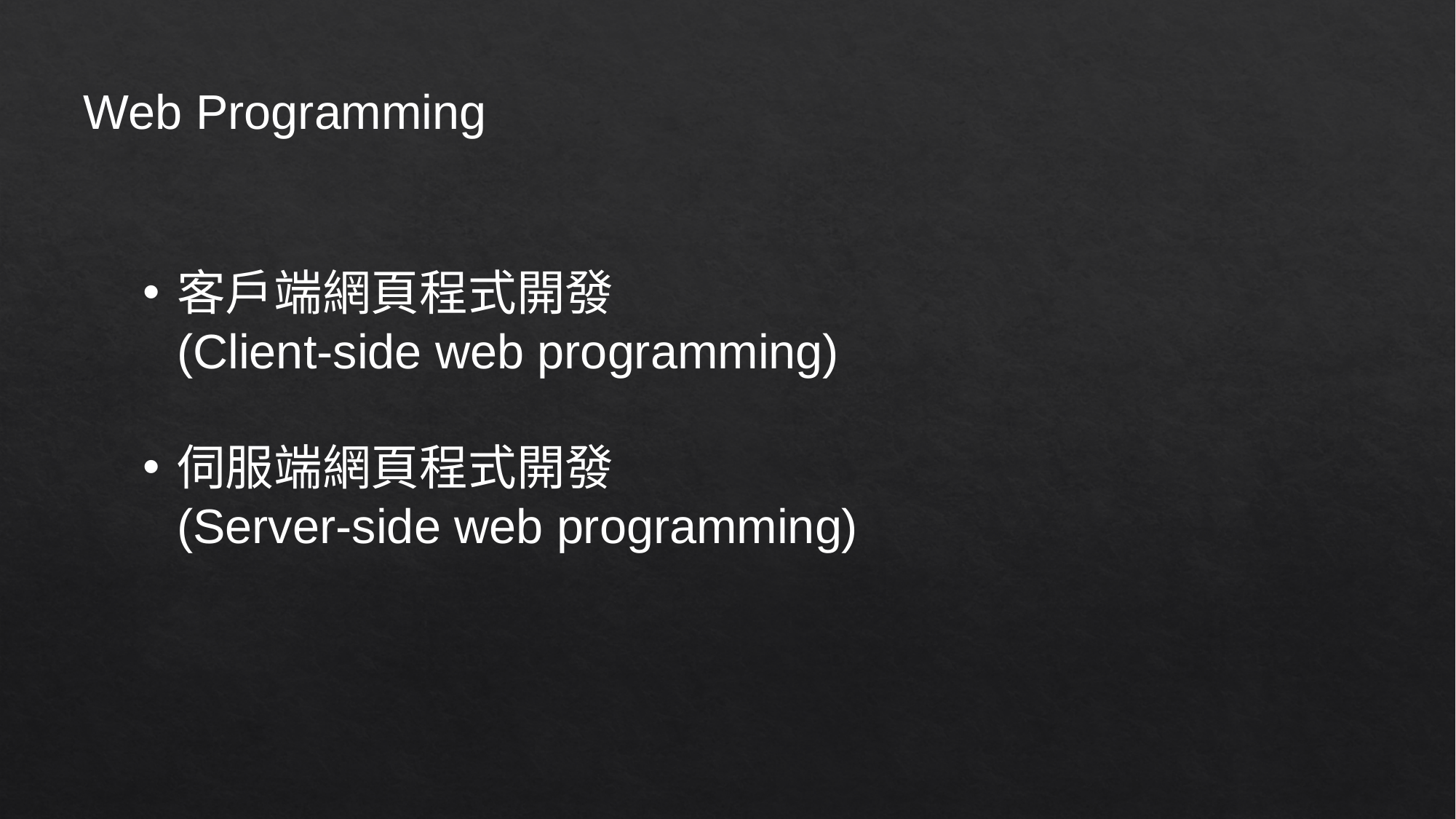

Web Programming
客戶端網頁程式開發
(Client-side web programming)

伺服端網頁程式開發
(Server-side web programming)